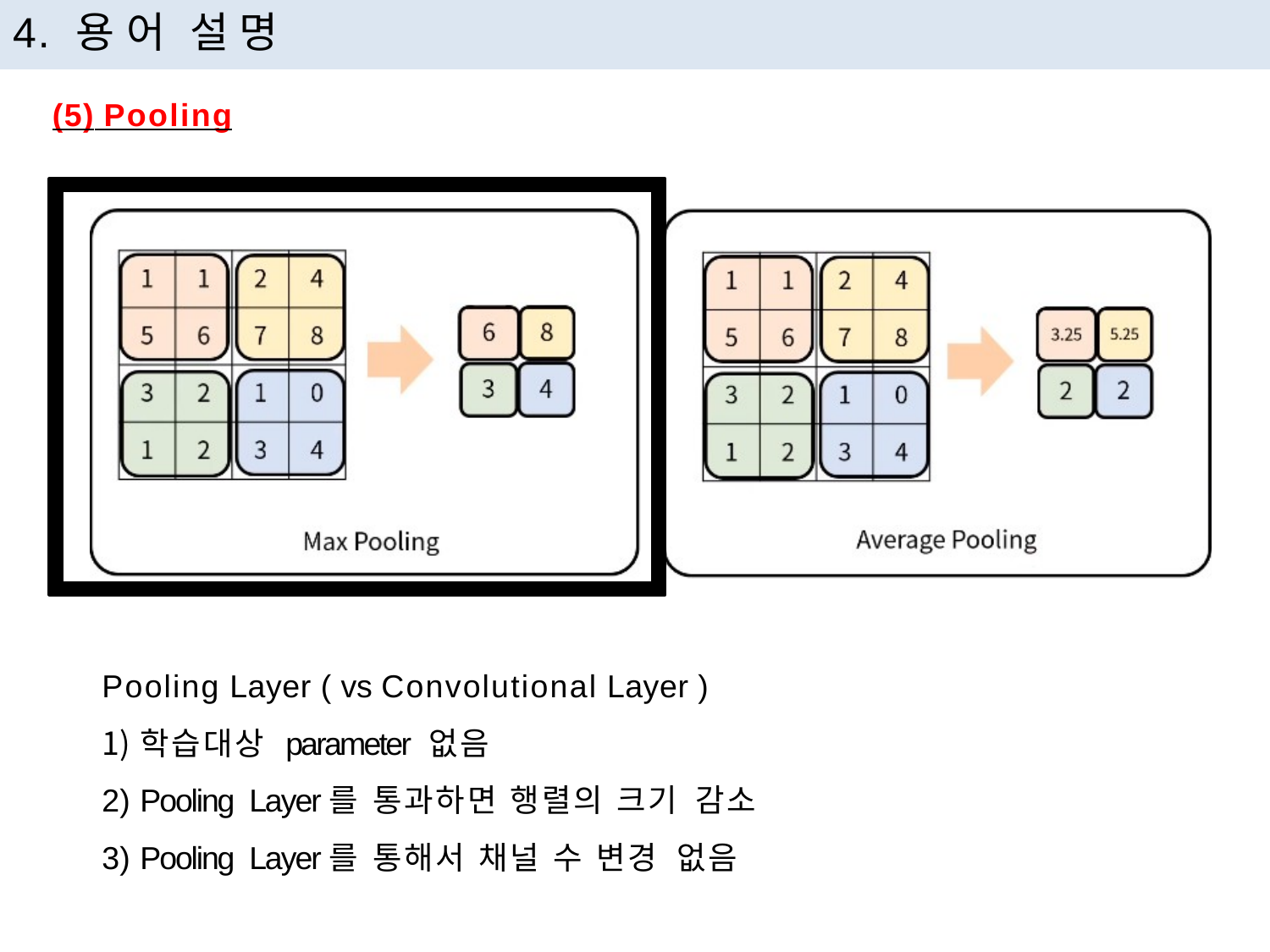

# 4. 용어 설명
(5) Pooling

Pooling Layer ( vs Convolutional Layer )
학습대상 parameter 없음
Pooling  Layer를  통과하면 행렬의 크기 감소
Pooling  Layer를  통해서 채널 수 변경 없음